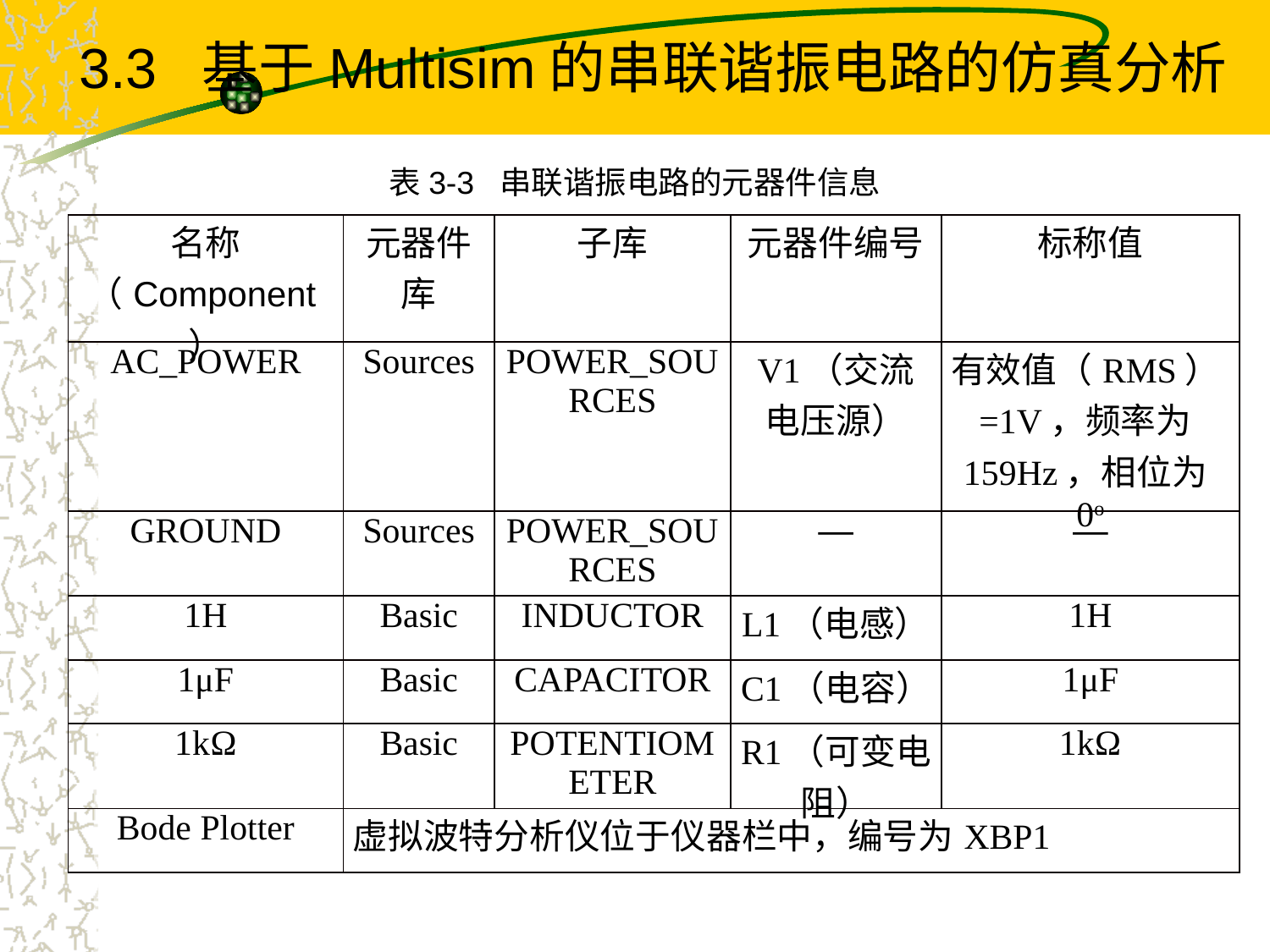

3.3  基于Multisim的串联谐振电路的仿真分析
表3-3  串联谐振电路的元器件信息
| 名称（Component） | 元器件库 | 子库 | 元器件编号 | 标称值 |
| --- | --- | --- | --- | --- |
| AC\_POWER | Sources | POWER\_SOURCES | V1（交流电压源） | 有效值（RMS）=1V，频率为159Hz，相位为0o |
| GROUND | Sources | POWER\_SOURCES | — | — |
| 1H | Basic | INDUCTOR | L1（电感） | 1H |
| 1μF | Basic | CAPACITOR | C1（电容） | 1μF |
| 1kΩ | Basic | POTENTIOMETER | R1（可变电阻） | 1kΩ |
| Bode Plotter | 虚拟波特分析仪位于仪器栏中，编号为XBP1 |  |  |  |